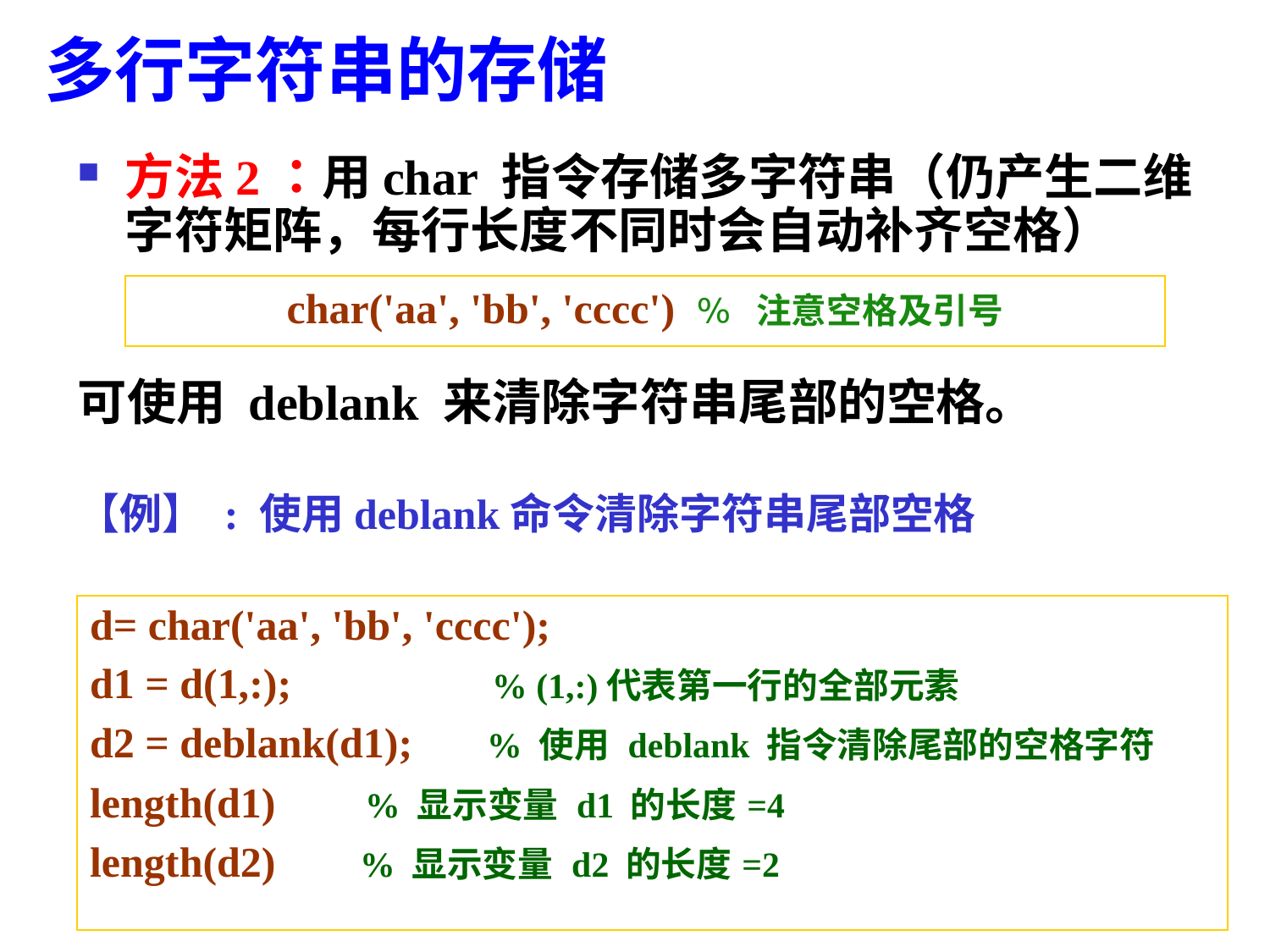

多行字符串的存储
方法2：用char 指令存储多字符串（仍产生二维字符矩阵，每行长度不同时会自动补齐空格）

可使用 deblank 来清除字符串尾部的空格。

【例】 : 使用deblank命令清除字符串尾部空格
| char('aa', 'bb', 'cccc') % 注意空格及引号 |
| --- |
| d= char('aa', 'bb', 'cccc'); d1 = d(1,:); % (1,:)代表第一行的全部元素 d2 = deblank(d1); % 使用 deblank 指令清除尾部的空格字符 length(d1) % 显示变量 d1 的长度=4 length(d2) % 显示变量 d2 的长度=2 |
| --- |
11